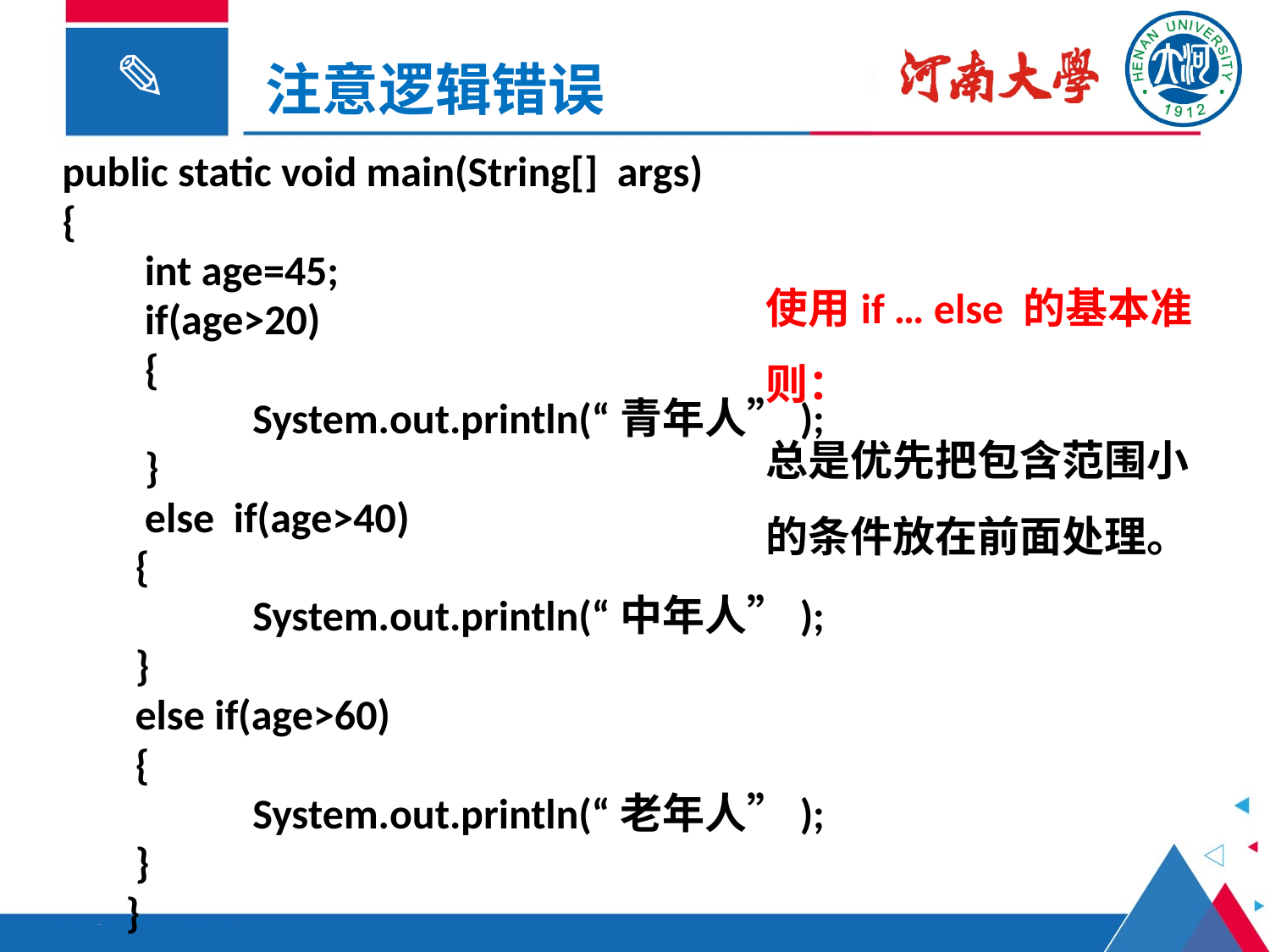

注意逻辑错误
public static void main(String[]  args)
{
  int age=45;
  if(age>20)
  {
  	System.out.println(“青年人”);
  }
  else  if(age>40)
 {
	System.out.println(“中年人”);
 }
 else if(age>60)
 {
	System.out.println(“老年人”);
 }
}
使用if … else 的基本准则：
总是优先把包含范围小的条件放在前面处理。